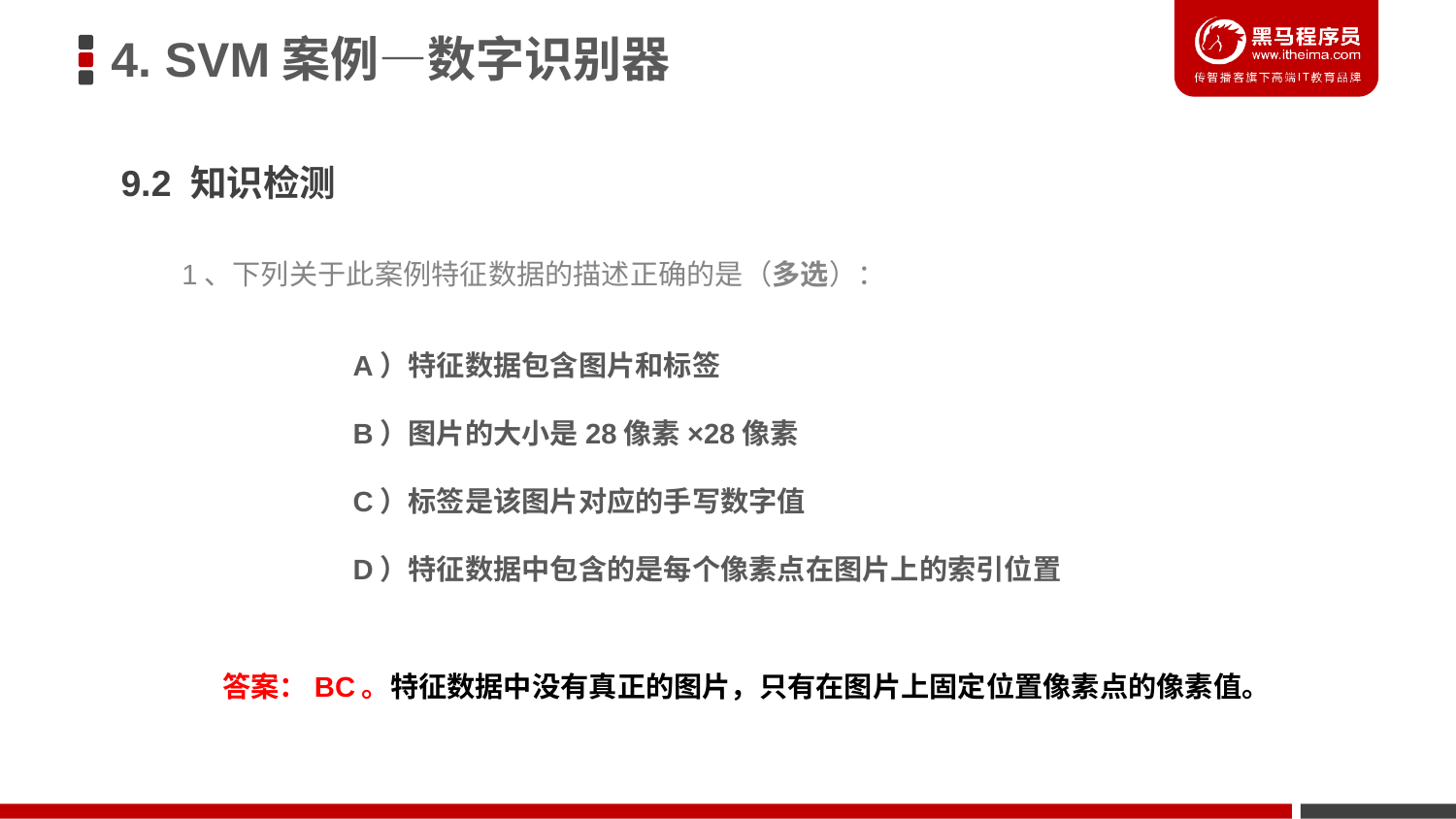

4. SVM案例—数字识别器
9.2 知识检测
1、下列关于此案例特征数据的描述正确的是（多选）：
A）特征数据包含图片和标签

B）图片的大小是28像素×28像素

C）标签是该图片对应的手写数字值

D）特征数据中包含的是每个像素点在图片上的索引位置
答案：BC。特征数据中没有真正的图片，只有在图片上固定位置像素点的像素值。